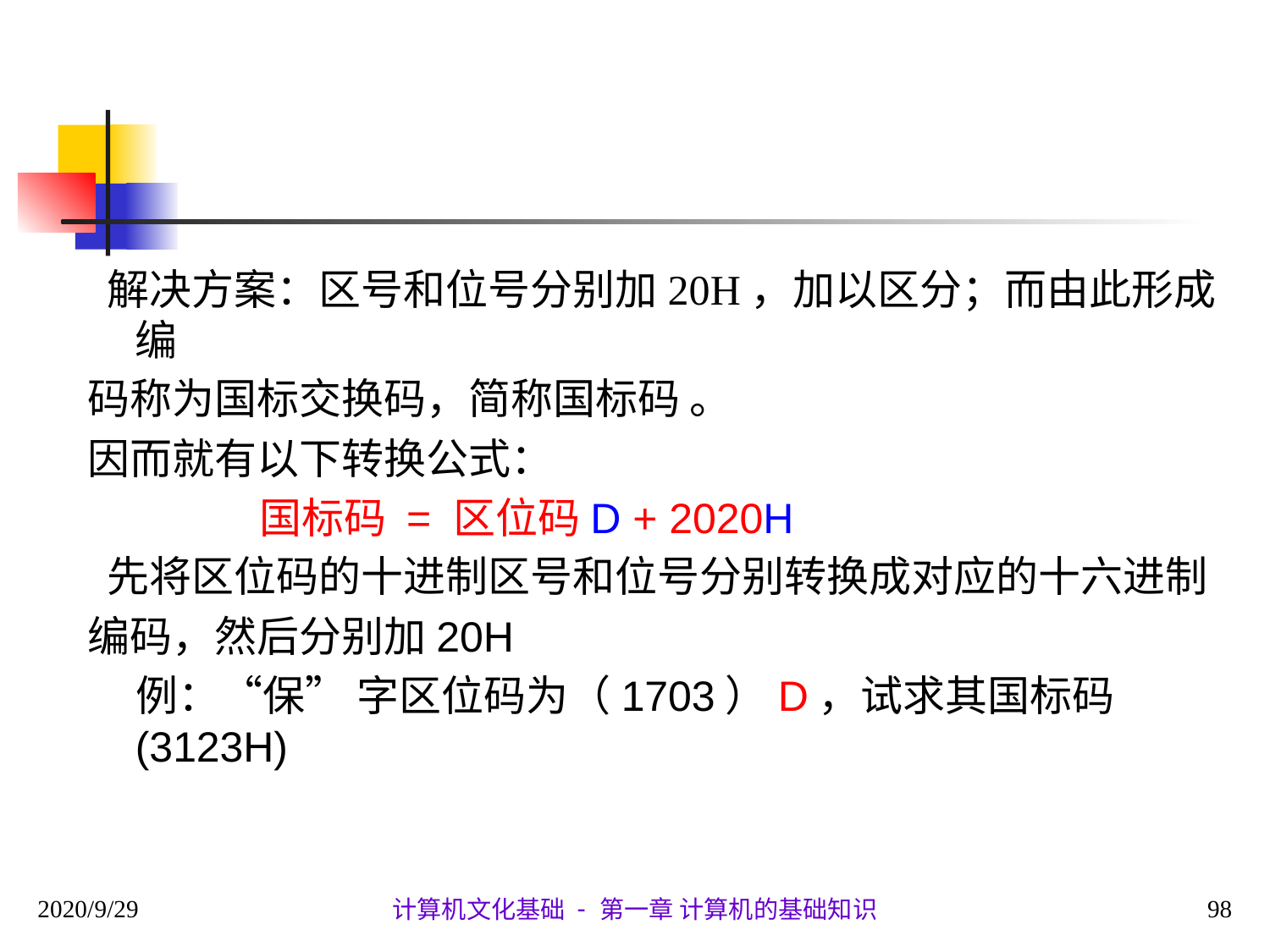

#
 解决方案：区号和位号分别加20H，加以区分；而由此形成编
码称为国标交换码，简称国标码 。
因而就有以下转换公式：
                 国标码 = 区位码D + 2020H
 先将区位码的十进制区号和位号分别转换成对应的十六进制
编码，然后分别加20H
    例：“保” 字区位码为（1703）D，试求其国标码(3123H)

2020/9/29
98
计算机文化基础 - 第一章 计算机的基础知识